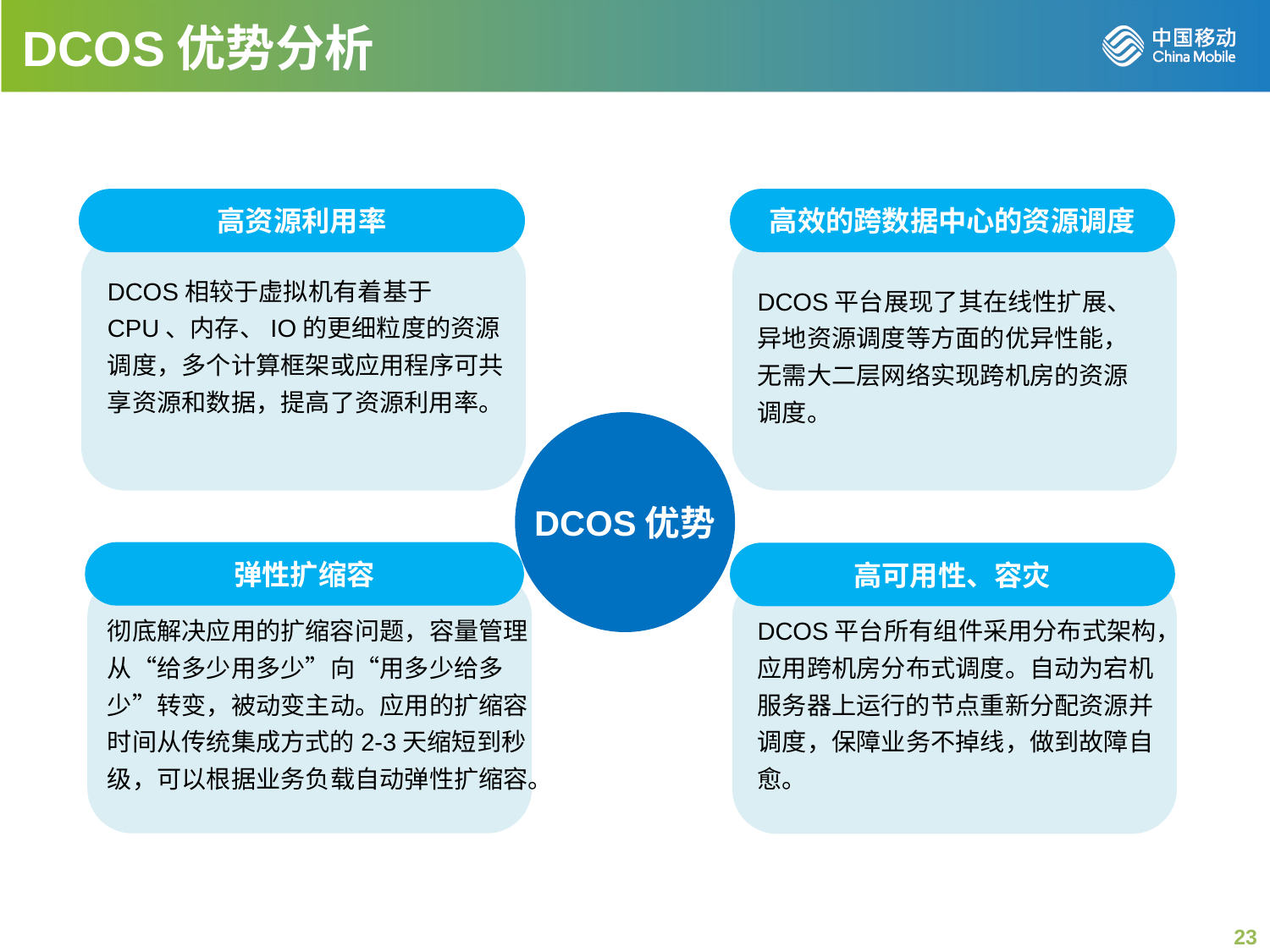

DCOS优势分析
高资源利用率
高效的跨数据中心的资源调度

DCOS相较于虚拟机有着基于CPU、内存、IO的更细粒度的资源调度，多个计算框架或应用程序可共享资源和数据，提高了资源利用率。
DCOS平台展现了其在线性扩展、异地资源调度等方面的优异性能，无需大二层网络实现跨机房的资源调度。
DCOS优势
弹性扩缩容
高可用性、容灾

彻底解决应用的扩缩容问题，容量管理从“给多少用多少”向“用多少给多少”转变，被动变主动。应用的扩缩容时间从传统集成方式的2-3天缩短到秒级，可以根据业务负载自动弹性扩缩容。

DCOS平台所有组件采用分布式架构，应用跨机房分布式调度。自动为宕机服务器上运行的节点重新分配资源并调度，保障业务不掉线，做到故障自愈。
，